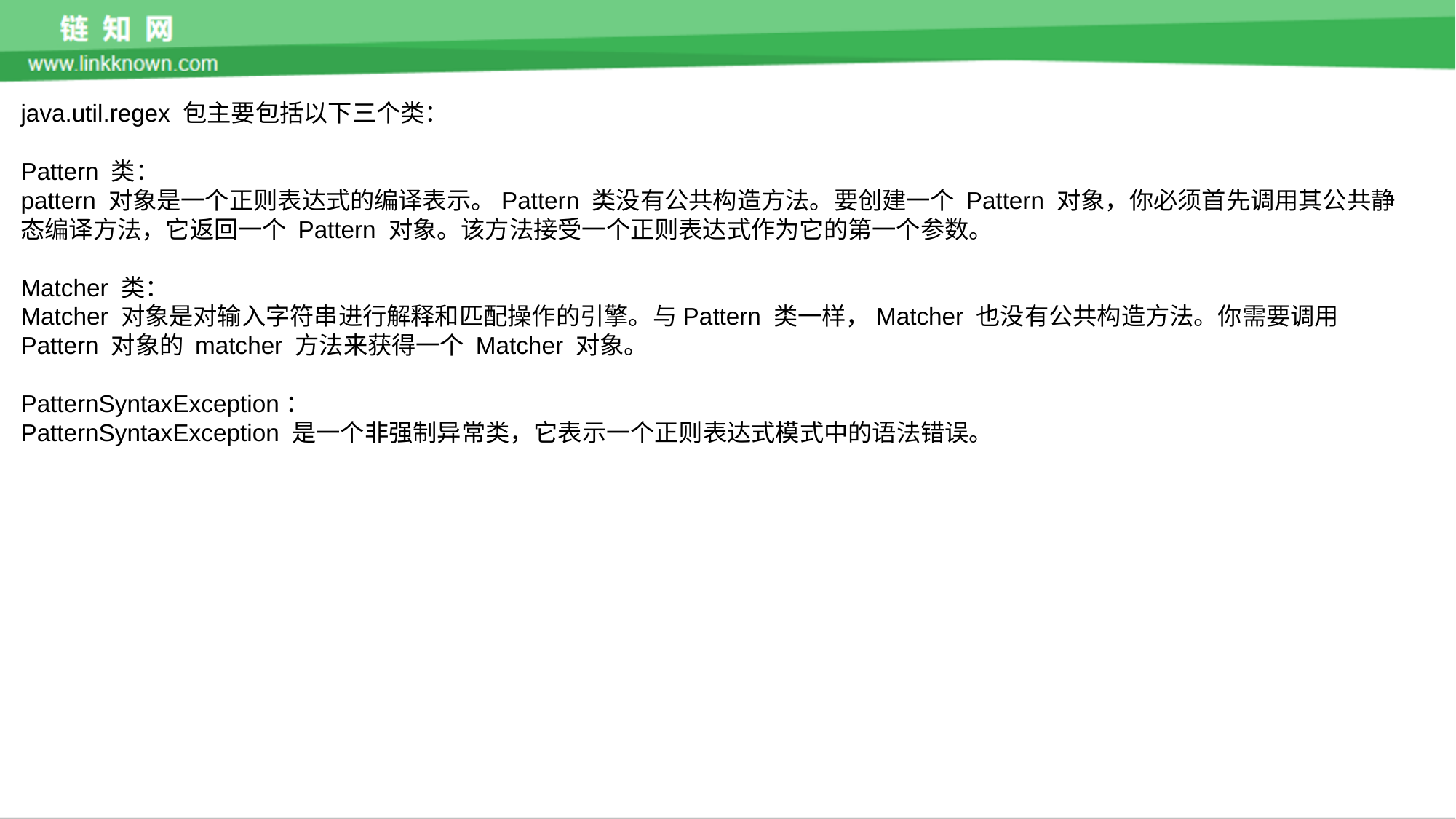

java.util.regex 包主要包括以下三个类：

Pattern 类：
pattern 对象是一个正则表达式的编译表示。Pattern 类没有公共构造方法。要创建一个 Pattern 对象，你必须首先调用其公共静态编译方法，它返回一个 Pattern 对象。该方法接受一个正则表达式作为它的第一个参数。

Matcher 类：
Matcher 对象是对输入字符串进行解释和匹配操作的引擎。与Pattern 类一样，Matcher 也没有公共构造方法。你需要调用 Pattern 对象的 matcher 方法来获得一个 Matcher 对象。

PatternSyntaxException：
PatternSyntaxException 是一个非强制异常类，它表示一个正则表达式模式中的语法错误。